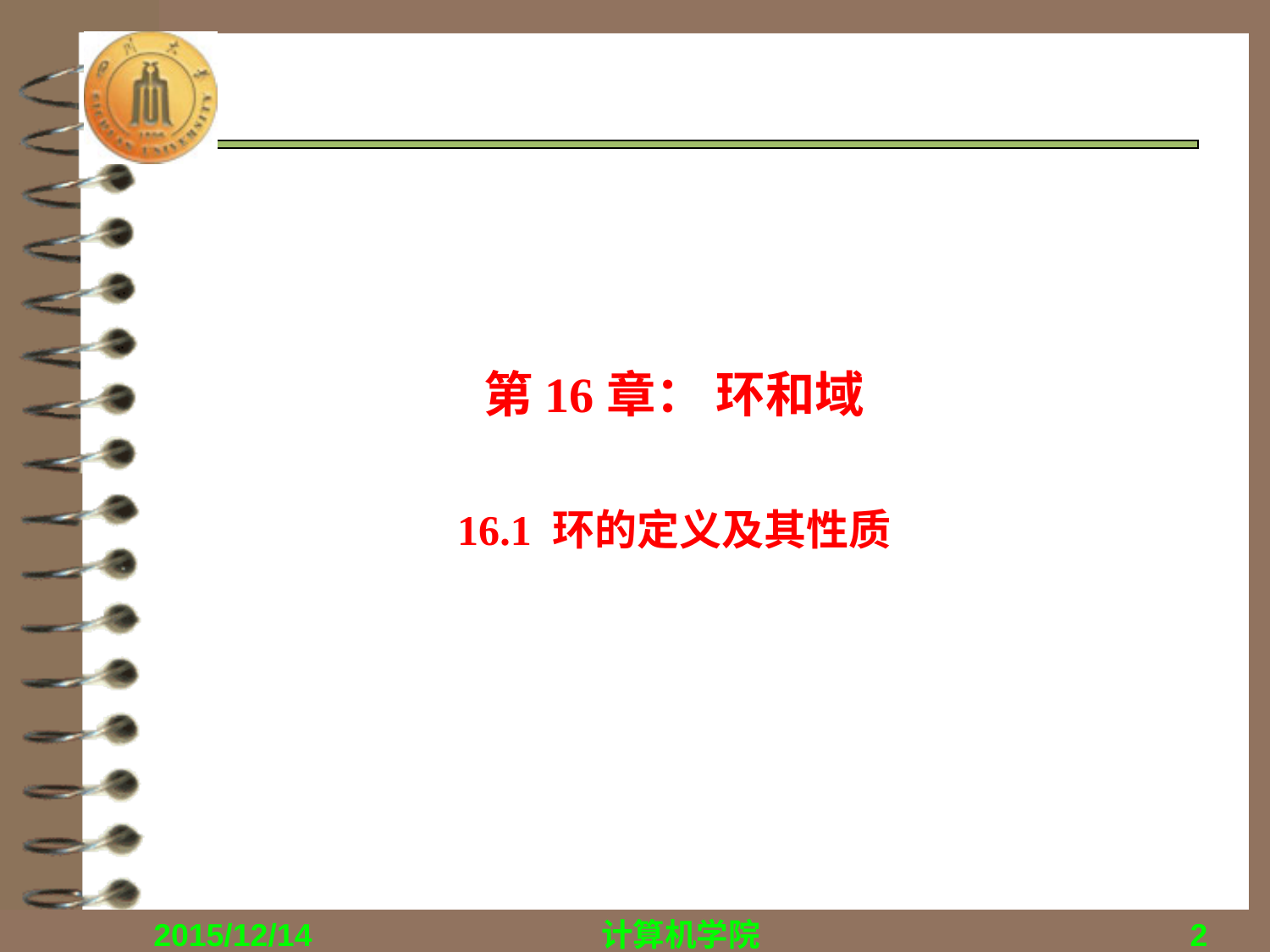

#
第16章： 环和域

16.1 环的定义及其性质
2015/12/14
计算机学院
2